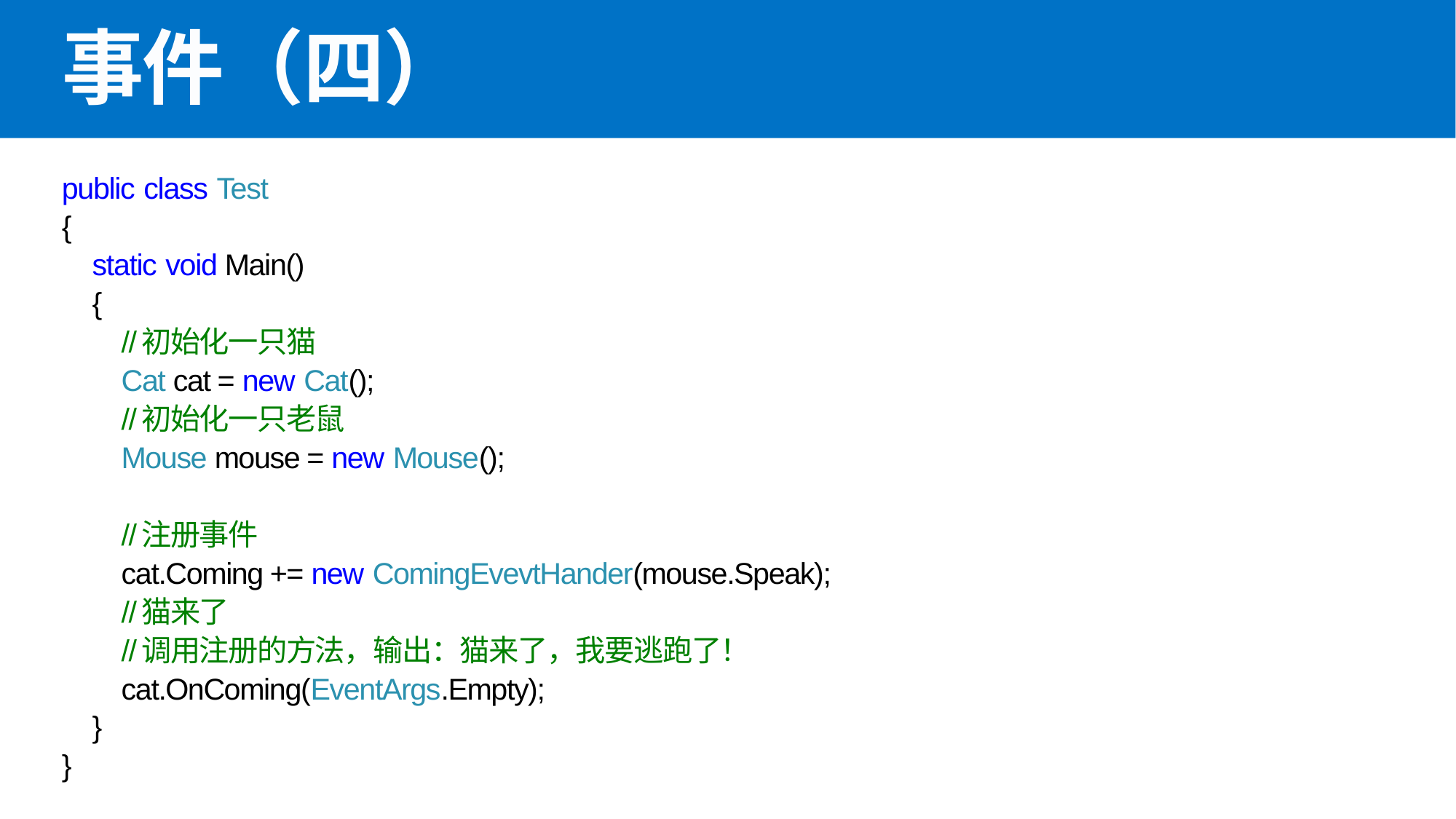

# 事件（四）
public class Test
{
    static void Main()
    {
        //初始化一只猫
        Cat cat = new Cat();
        //初始化一只老鼠
        Mouse mouse = new Mouse();

        //注册事件
        cat.Coming += new ComingEvevtHander(mouse.Speak);
        //猫来了
        //调用注册的方法，输出：猫来了，我要逃跑了！
        cat.OnComing(EventArgs.Empty);
    }
}